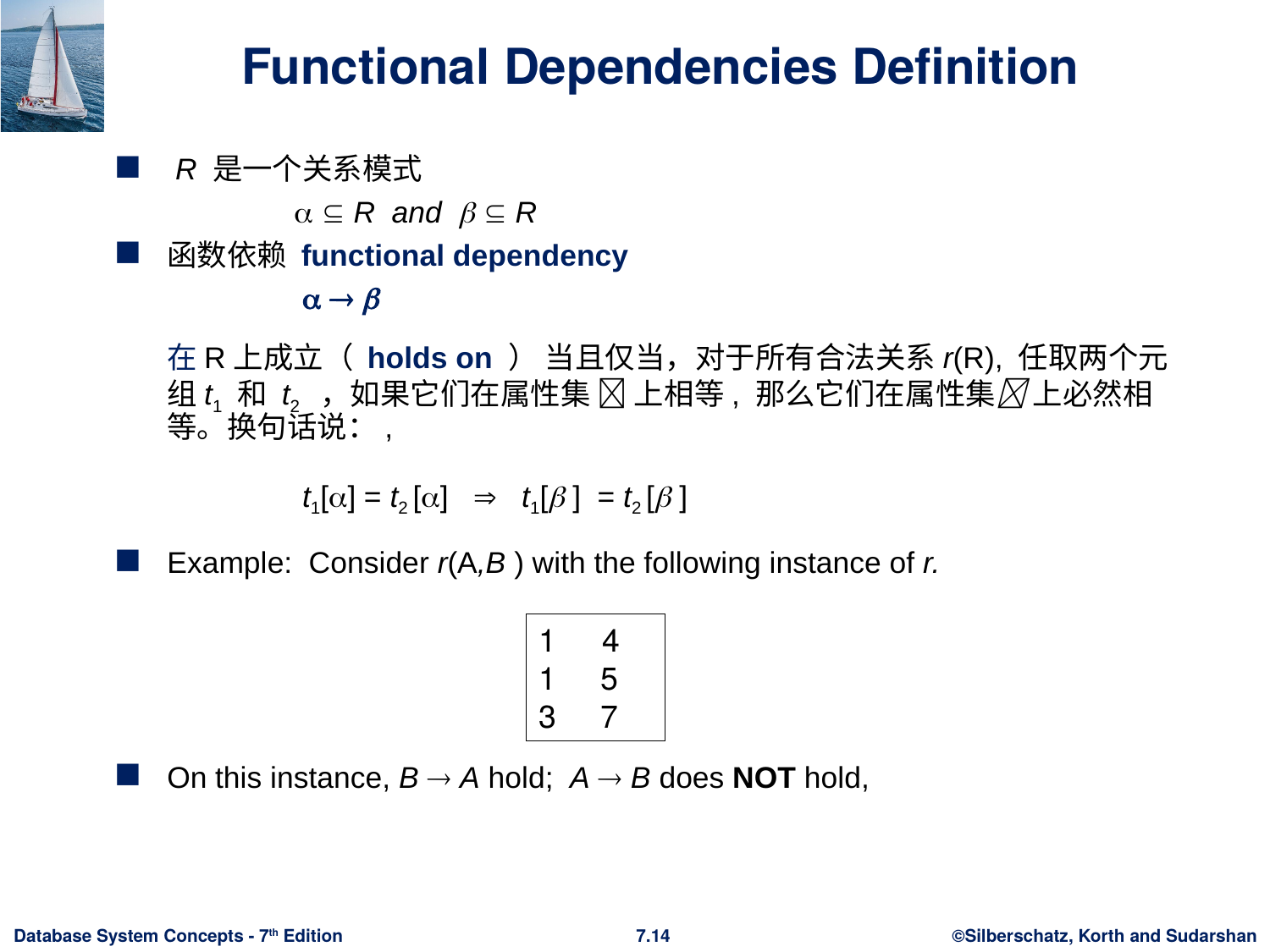

# Functional Dependencies Definition
 R 是一个关系模式
		α ⊆ R  and  β ⊆ R
函数依赖 functional dependency
		 α → β
在R上成立（ holds on ） 当且仅当，对于所有合法关系r(R), 任取两个元组t1 和 t2  ，如果它们在属性集 α 上相等, 那么它们在属性集β 上必然相等。换句话说：,

		 t1[α] = t2 [α]   ⇒   t1[β ]  = t2 [β ]

Example:  Consider r(A,B ) with the following instance of r.

On this instance, B → A hold;  A → B does NOT hold,

4
1     5
3     7